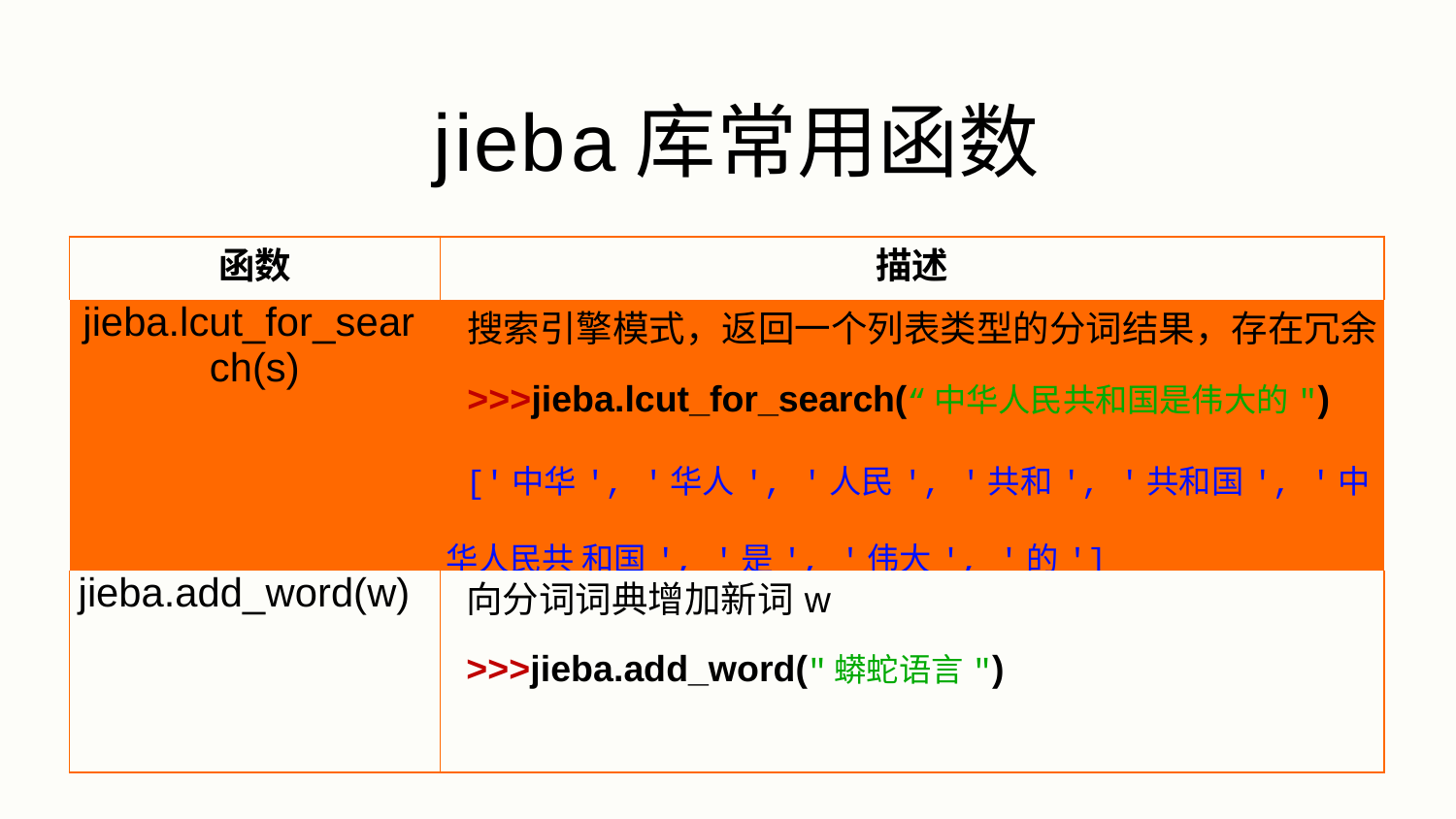

# jieba库常用函数
| 函数 | 描述 |
| --- | --- |
| jieba.lcut\_for\_sear ch(s) | 搜索引擎模式，返回一个列表类型的分词结果，存在冗余 >>>jieba.lcut\_for\_search(“中华人民共和国是伟大的") ['中华', '华人', '人民', '共和', '共和国', '中华人民共 和国', '是', '伟大', '的'] |
| jieba.add\_word(w) | 向分词词典增加新词w >>>jieba.add\_word("蟒蛇语言") |